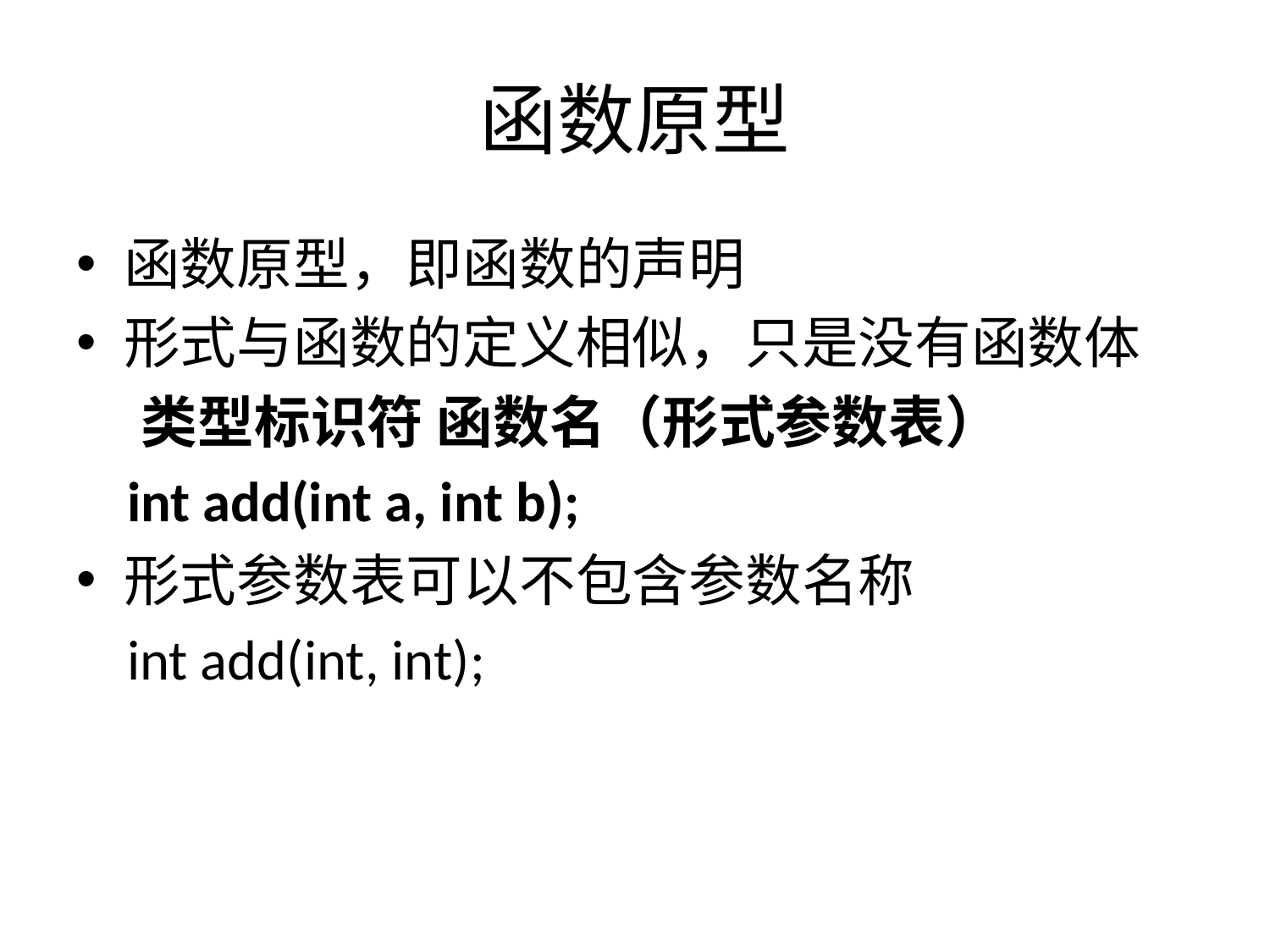

# 函数原型
函数原型，即函数的声明
形式与函数的定义相似，只是没有函数体
    类型标识符 函数名（形式参数表）
    int add(int a, int b);
形式参数表可以不包含参数名称
    int add(int, int);